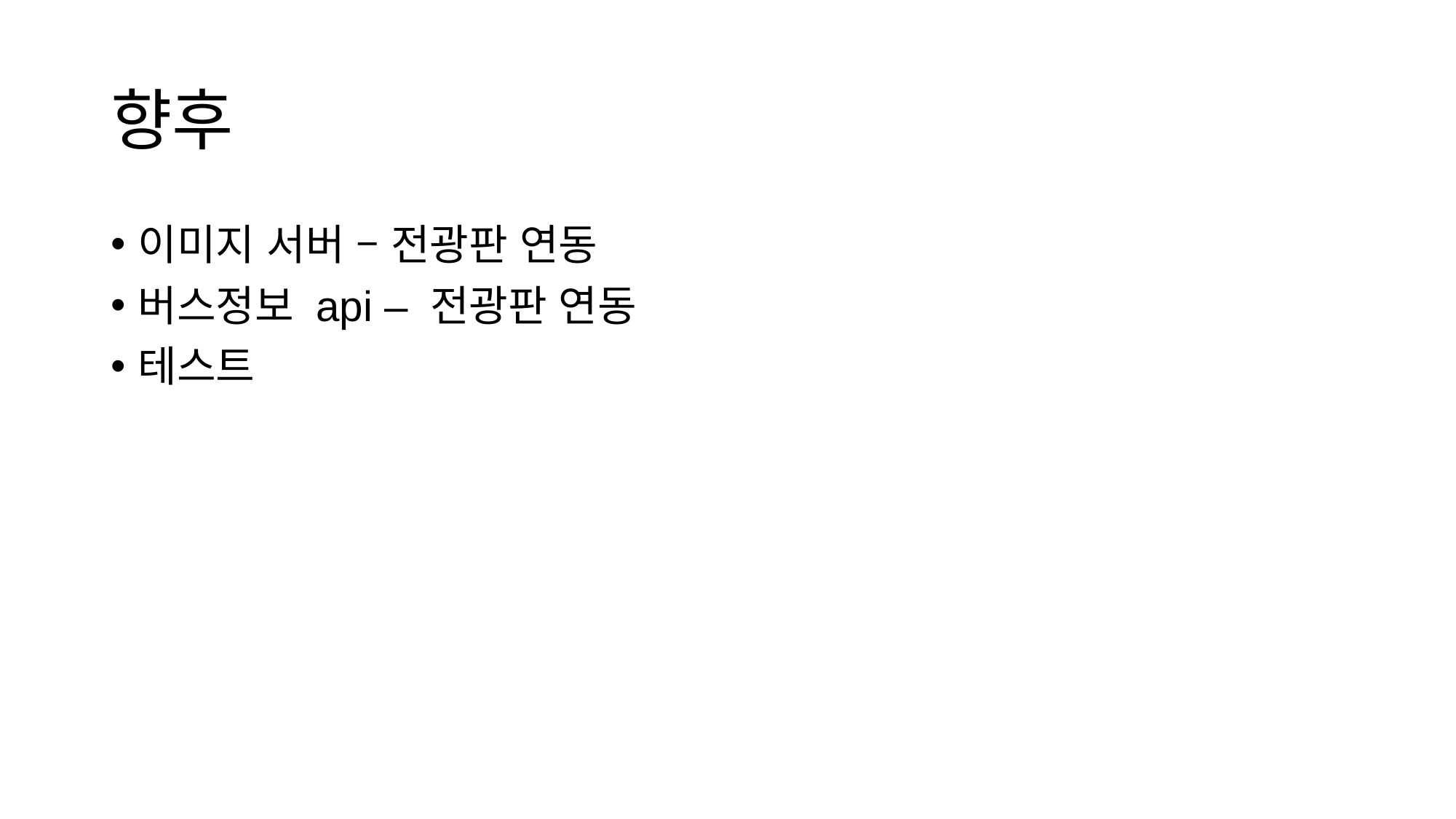

# 향후
이미지 서버 – 전광판 연동
버스정보 api – 전광판 연동
테스트